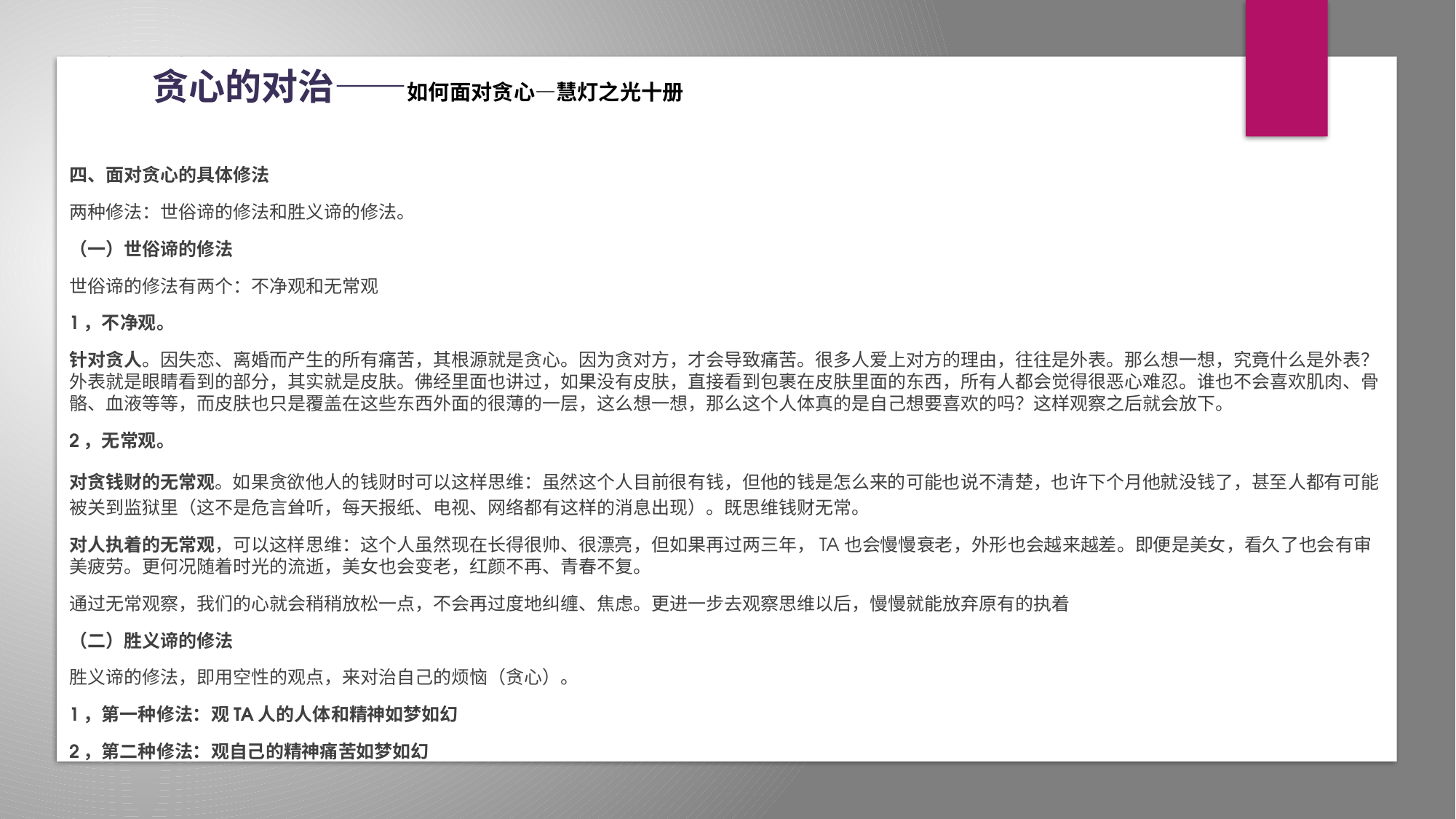

# 贪心的对治——如何面对贪心—慧灯之光十册

四、面对贪心的具体修法
两种修法：世俗谛的修法和胜义谛的修法。
（一）世俗谛的修法
世俗谛的修法有两个：不净观和无常观
1，不净观。
针对贪人。因失恋、离婚而产生的所有痛苦，其根源就是贪心。因为贪对方，才会导致痛苦。很多人爱上对方的理由，往往是外表。那么想一想，究竟什么是外表？外表就是眼睛看到的部分，其实就是皮肤。佛经里面也讲过，如果没有皮肤，直接看到包裹在皮肤里面的东西，所有人都会觉得很恶心难忍。谁也不会喜欢肌肉、骨骼、血液等等，而皮肤也只是覆盖在这些东西外面的很薄的一层，这么想一想，那么这个人体真的是自己想要喜欢的吗？这样观察之后就会放下。
2，无常观。
对贪钱财的无常观。如果贪欲他人的钱财时可以这样思维：虽然这个人目前很有钱，但他的钱是怎么来的可能也说不清楚，也许下个月他就没钱了，甚至人都有可能被关到监狱里（这不是危言耸听，每天报纸、电视、网络都有这样的消息出现）。既思维钱财无常。
对人执着的无常观，可以这样思维：这个人虽然现在长得很帅、很漂亮，但如果再过两三年，TA也会慢慢衰老，外形也会越来越差。即便是美女，看久了也会有审美疲劳。更何况随着时光的流逝，美女也会变老，红颜不再、青春不复。
通过无常观察，我们的心就会稍稍放松一点，不会再过度地纠缠、焦虑。更进一步去观察思维以后，慢慢就能放弃原有的执着
（二）胜义谛的修法
胜义谛的修法，即用空性的观点，来对治自己的烦恼（贪心）。
1，第一种修法：观TA人的人体和精神如梦如幻
2，第二种修法：观自己的精神痛苦如梦如幻